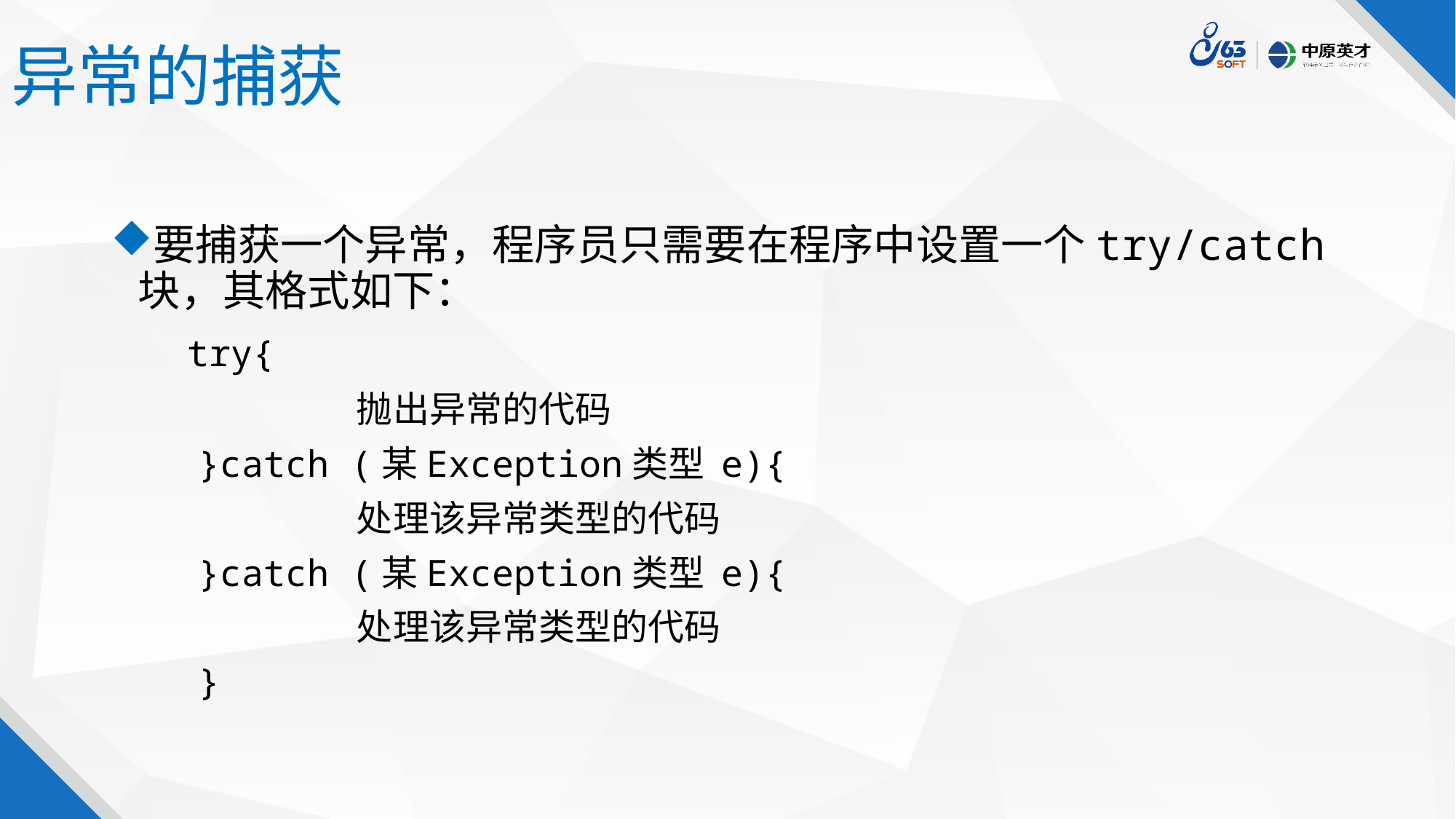

# 异常的捕获
要捕获一个异常，程序员只需要在程序中设置一个try/catch块，其格式如下：
   try{
    		抛出异常的代码
    }catch (某Exception类型 e){
    		处理该异常类型的代码
    }catch (某Exception类型 e){
    		处理该异常类型的代码
    }